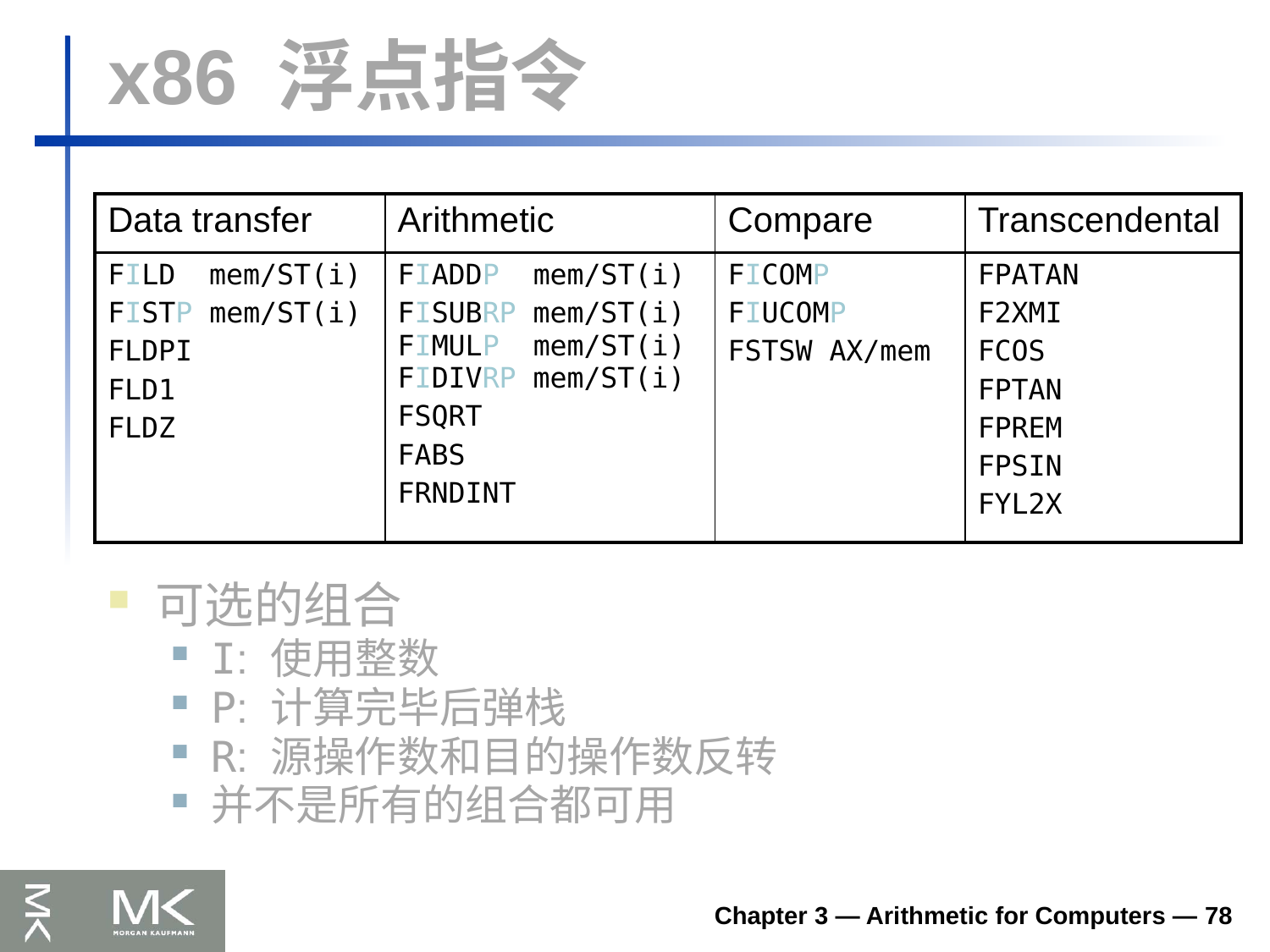

# x86 浮点指令
| Data transfer | Arithmetic | Compare | Transcendental |
| --- | --- | --- | --- |
| FILD mem/ST(i) FISTP mem/ST(i) FLDPI FLD1 FLDZ | FIADDP mem/ST(i) FISUBRP mem/ST(i) FIMULP mem/ST(i) FIDIVRP mem/ST(i) FSQRT FABS FRNDINT | FICOMP FIUCOMP FSTSW AX/mem | FPATAN F2XMI FCOS FPTAN FPREM FPSIN FYL2X |
可选的组合
I: 使用整数
P: 计算完毕后弹栈
R: 源操作数和目的操作数反转
并不是所有的组合都可用
Chapter 3 — Arithmetic for Computers — 78